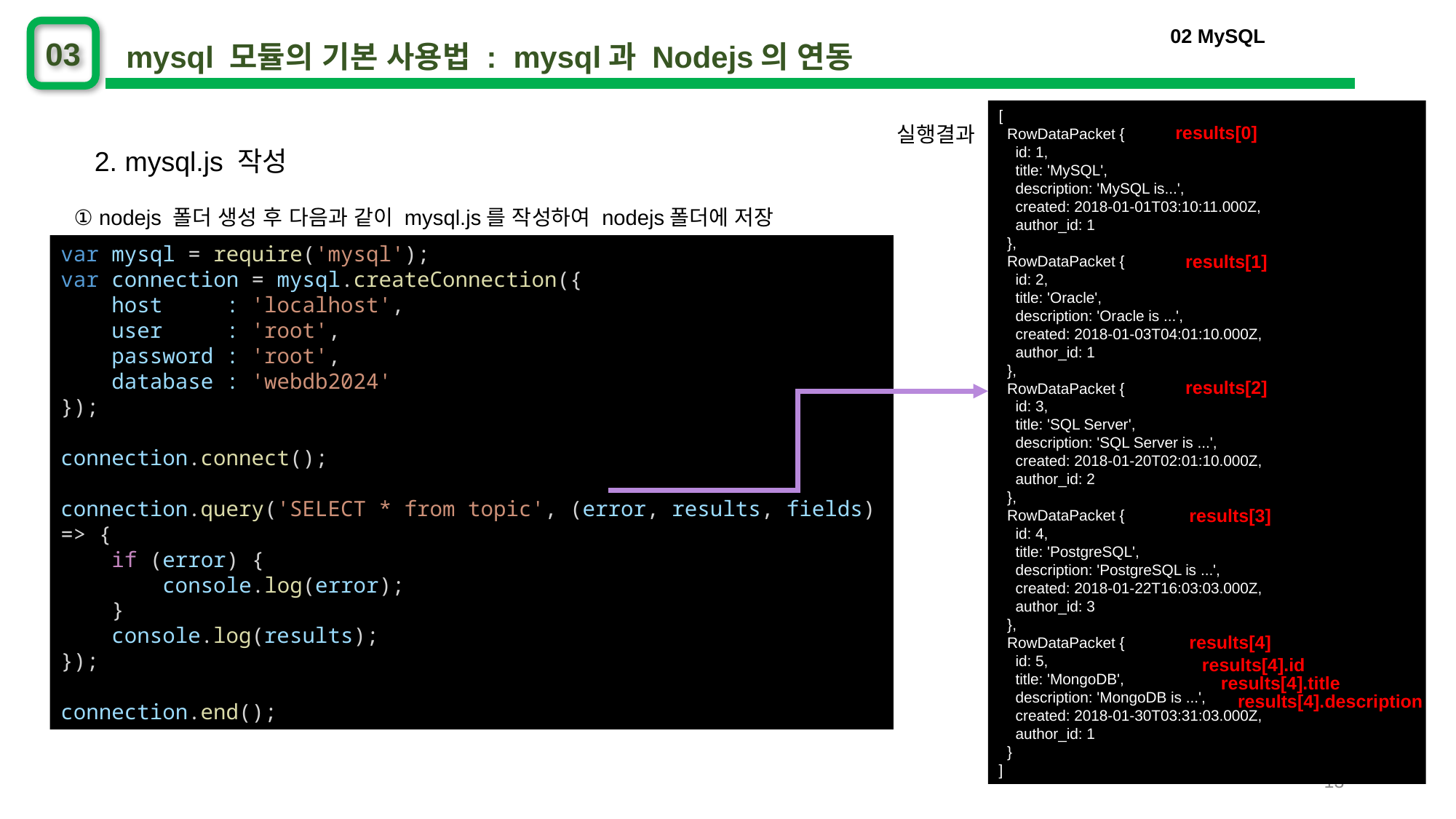

02 MySQL
03
mysql 모듈의 기본 사용법 :  mysql과 Nodejs의 연동

[
  RowDataPacket {
    id: 1,
    title: 'MySQL',
    description: 'MySQL is...',
    created: 2018-01-01T03:10:11.000Z,
    author_id: 1
  },
  RowDataPacket {
    id: 2,
    title: 'Oracle',
    description: 'Oracle is ...',
    created: 2018-01-03T04:01:10.000Z,
    author_id: 1
  },
  RowDataPacket {
    id: 3,
    title: 'SQL Server',
    description: 'SQL Server is ...',
    created: 2018-01-20T02:01:10.000Z,
    author_id: 2
  },
  RowDataPacket {
    id: 4,
    title: 'PostgreSQL',
    description: 'PostgreSQL is ...',
    created: 2018-01-22T16:03:03.000Z,
    author_id: 3
  },
  RowDataPacket {
    id: 5,
    title: 'MongoDB',
    description: 'MongoDB is ...',
    created: 2018-01-30T03:31:03.000Z,
    author_id: 1
  }
]
results[0]
실행결과
2. mysql.js 작성
① nodejs 폴더 생성 후 다음과 같이 mysql.js를 작성하여 nodejs폴더에 저장
var mysql = require('mysql');
var connection = mysql.createConnection({
    host     : 'localhost',
    user     : 'root',
    password : 'root',
    database : 'webdb2024'
});
connection.connect();
connection.query('SELECT * from topic', (error, results, fields) => {
    if (error) {
        console.log(error);
    }
    console.log(results);
});
connection.end();
results[1]
results[2]
results[3]
results[4]
results[4].id
results[4].title
results[4].description
13